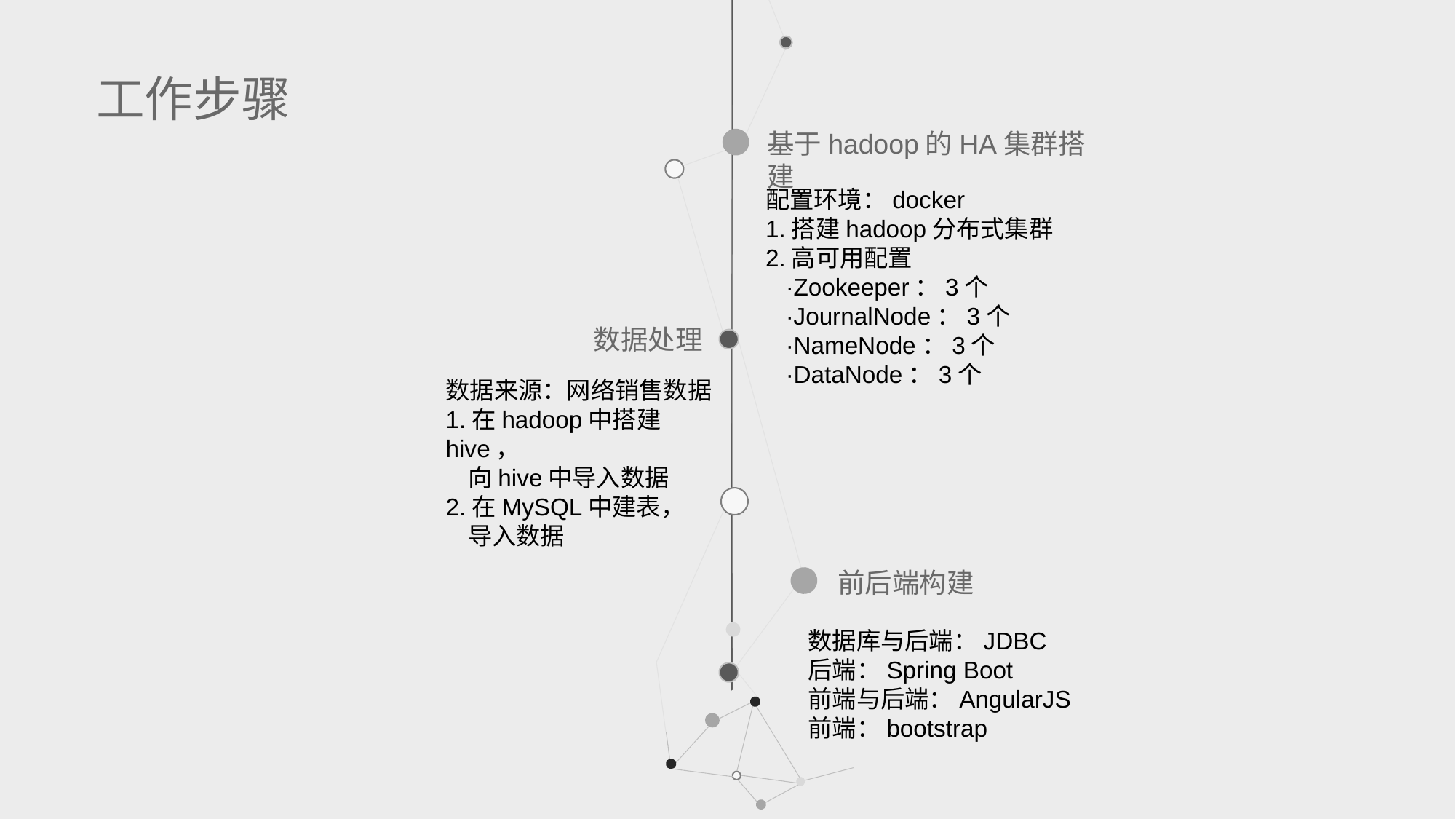

工作步骤
基于hadoop的HA集群搭建

配置环境：docker
1.搭建hadoop分布式集群
2.高可用配置
   ·Zookeeper：3个
   ·JournalNode：3个
   ·NameNode：3个
   ·DataNode：3个
数据处理

数据来源：网络销售数据
1.在hadoop中搭建hive，
   向hive中导入数据
2.在MySQL中建表，
   导入数据

前后端构建

数据库与后端：JDBC
后端：Spring Boot
前端与后端：AngularJS
前端：bootstrap